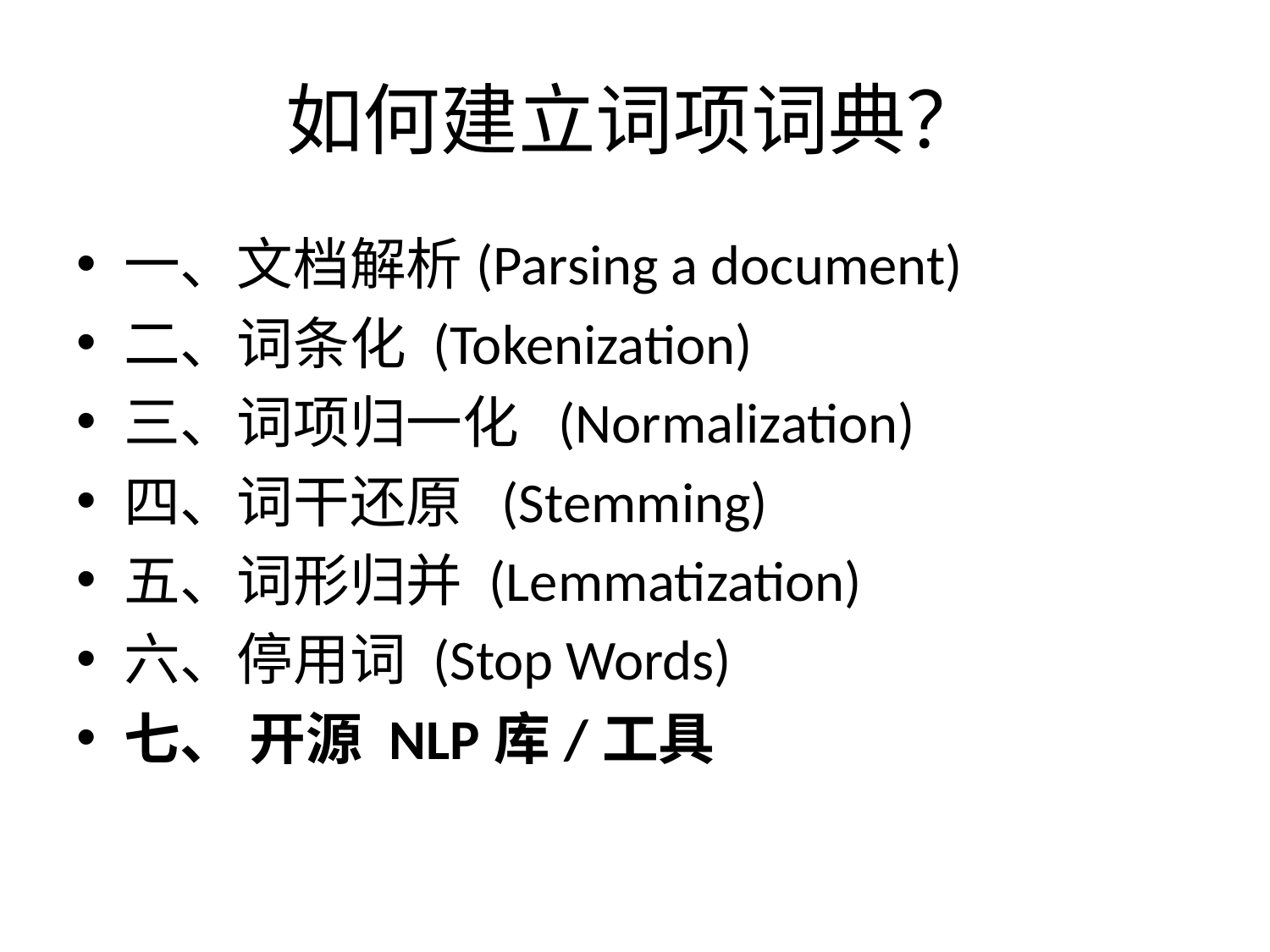

# 如何建立词项词典？
一、文档解析(Parsing a document)
二、词条化 (Tokenization)
三、词项归一化  (Normalization)
四、词干还原  (Stemming)
五、词形归并 (Lemmatization)
六、停用词 (Stop Words)
七、 开源 NLP库/工具